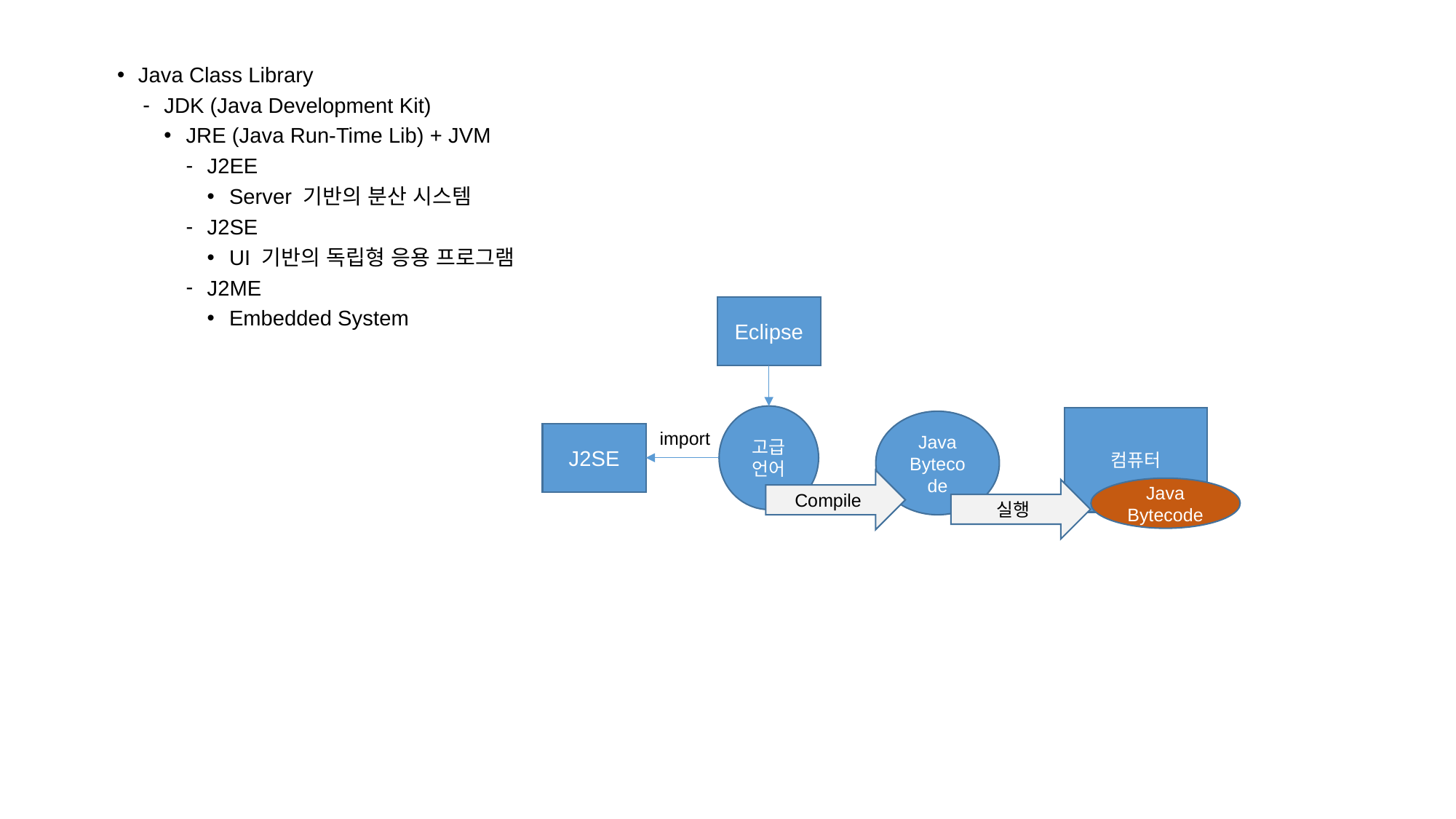

Java Class Library
JDK (Java Development Kit)
JRE (Java Run-Time Lib) + JVM
J2EE
Server 기반의 분산 시스템
J2SE
UI 기반의 독립형 응용 프로그램
J2ME
Embedded System

Eclipse
고급 언어
컴퓨터
Java Bytecode
Compile
Java Bytecode
실행
import
J2SE